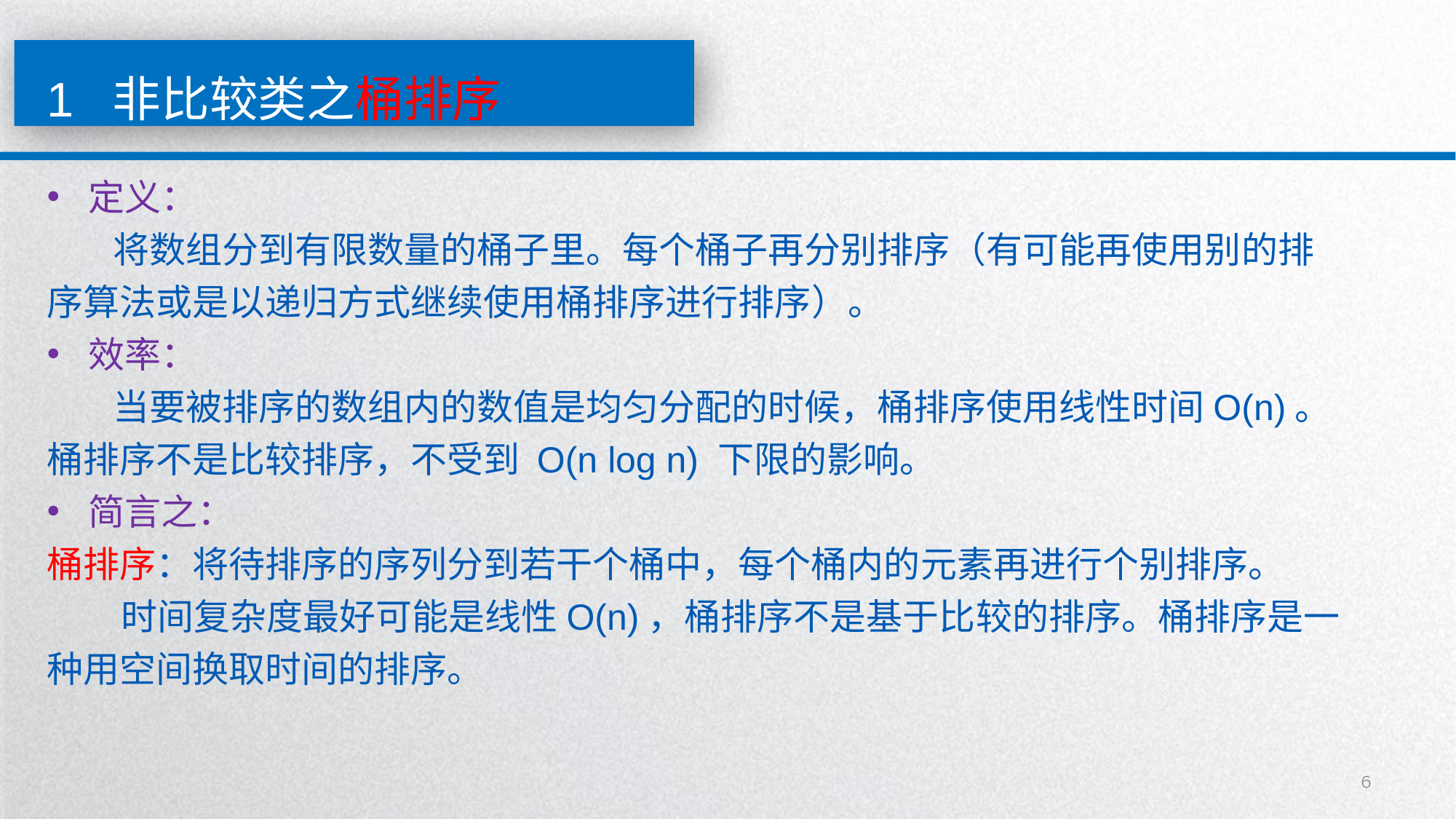

1  非比较类之桶排序
定义：
       将数组分到有限数量的桶子里。每个桶子再分别排序（有可能再使用别的排序算法或是以递归方式继续使用桶排序进行排序）。
效率：
       当要被排序的数组内的数值是均匀分配的时候，桶排序使用线性时间O(n)。桶排序不是比较排序，不受到 O(n log n) 下限的影响。
简言之：
桶排序：将待排序的序列分到若干个桶中，每个桶内的元素再进行个别排序。
        时间复杂度最好可能是线性O(n)，桶排序不是基于比较的排序。桶排序是一种用空间换取时间的排序。
6